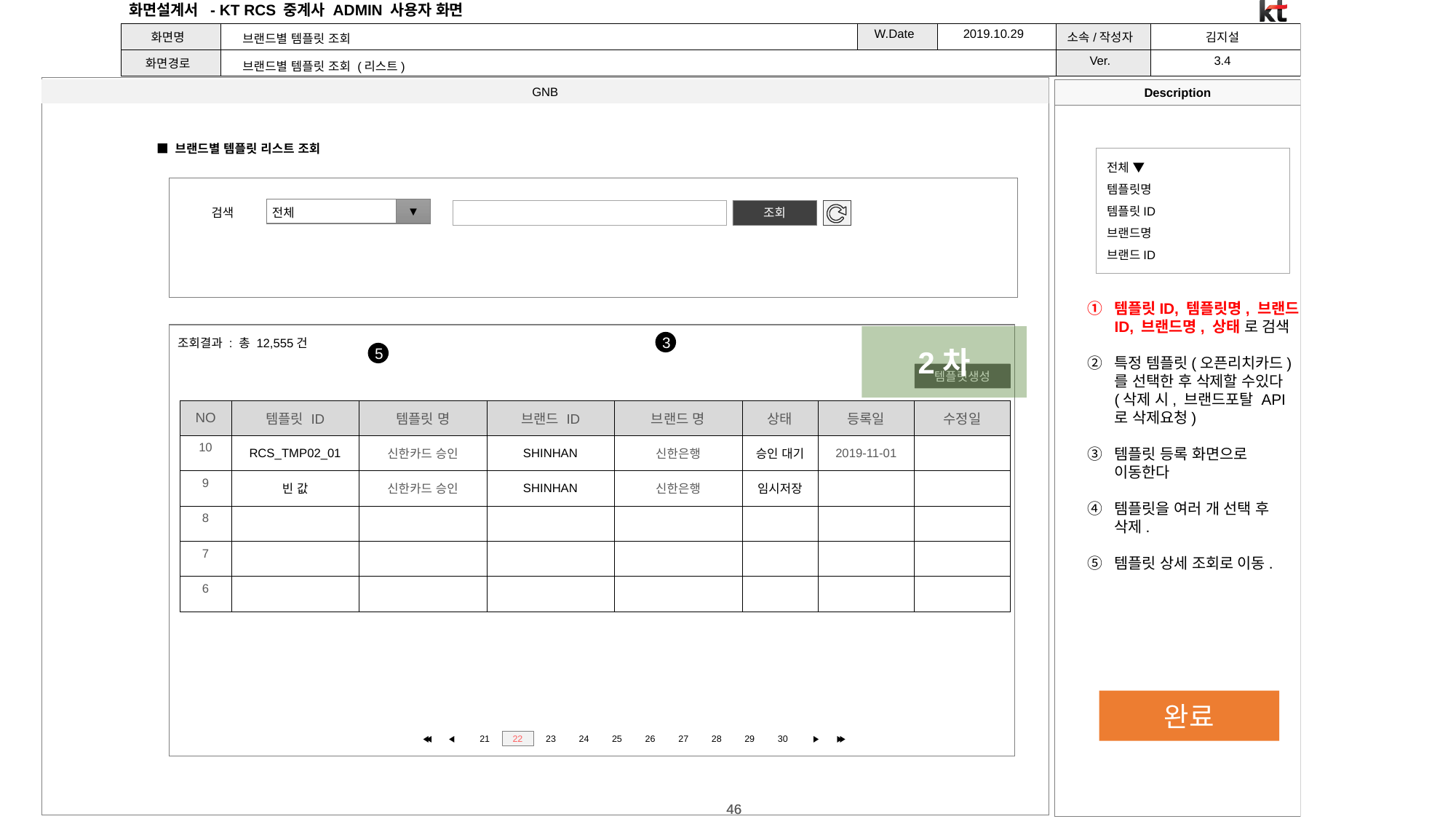

브랜드별 템플릿 조회
브랜드별 템플릿 조회 (리스트)
■ 브랜드별 템플릿 리스트 조회
전체 ▼
템플릿명
템플릿ID
브랜드명
브랜드ID

전체
▼
조회

검색
템플릿ID, 템플릿명, 브랜드ID, 브랜드명, 상태 로 검색

특정 템플릿(오픈리치카드)를 선택한 후 삭제할 수있다(삭제 시, 브랜드포탈 API로 삭제요청)

템플릿 등록 화면으로 이동한다

템플릿을 여러 개 선택 후 삭제.

템플릿 상세 조회로 이동.

2차
조회결과 : 총 12,555건
3
5
템플릿생성
| NO | 템플릿 ID | 템플릿 명 | 브랜드 ID | 브랜드 명 | 상태 | 등록일 | 수정일 |
| --- | --- | --- | --- | --- | --- | --- | --- |
| 10 | RCS\_TMP02\_01 | 신한카드 승인 | SHINHAN | 신한은행 | 승인 대기 | 2019-11-01 |  |
| 9 | 빈 값 | 신한카드 승인 | SHINHAN | 신한은행 | 임시저장 |  |  |
| 8 |  |  |  |  |  |  |  |
| 7 |  |  |  |  |  |  |  |
| 6 |  |  |  |  |  |  |  |
완료
◀◀
◀
21
22
23
24
25
26
27
28
29
30
▶
▶▶